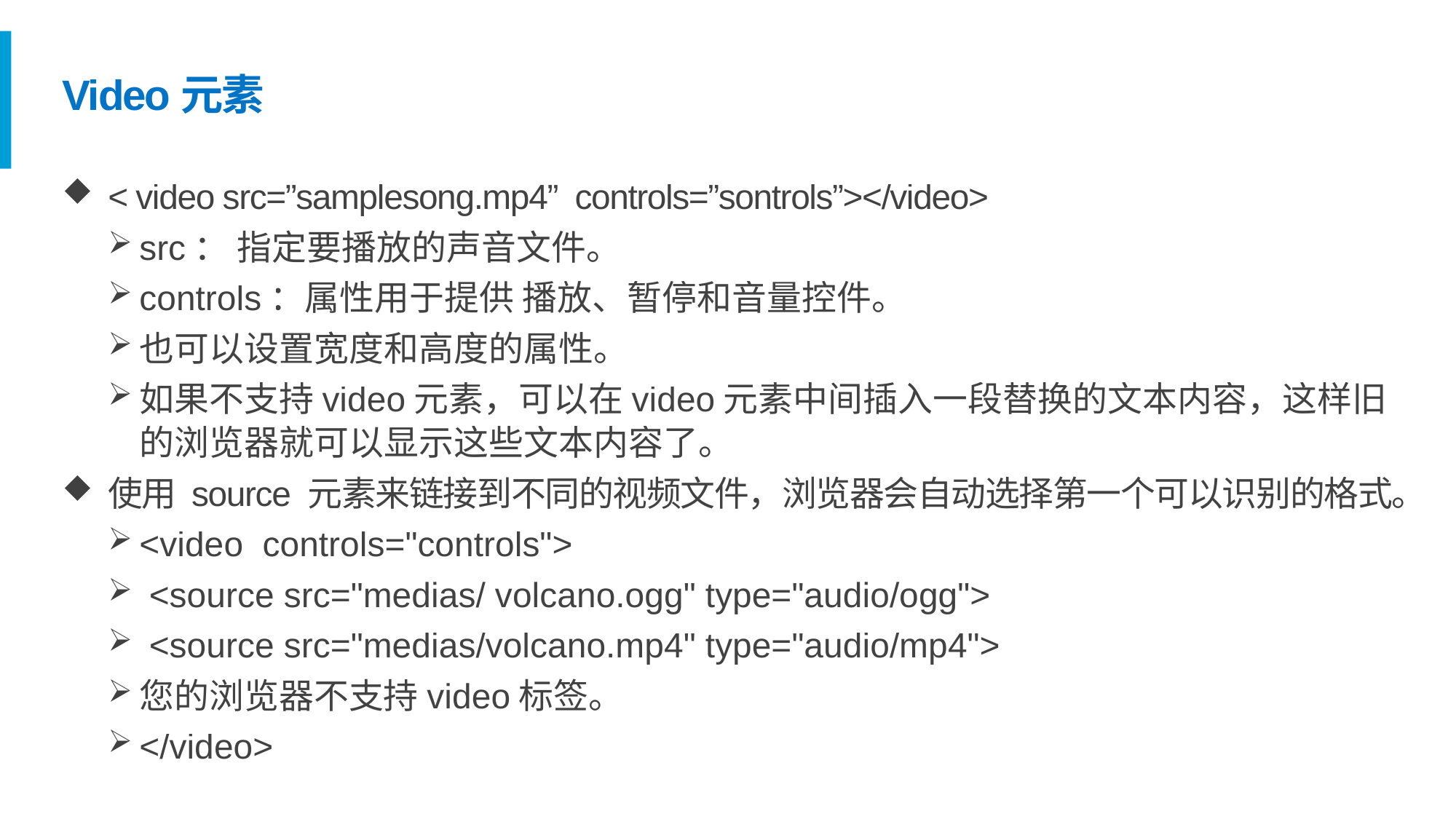

# Video元素
< video src=”samplesong.mp4”  controls=”sontrols”></video>
src： 指定要播放的声音文件。
controls：属性用于提供 播放、暂停和音量控件。
也可以设置宽度和高度的属性。
如果不支持video元素，可以在video元素中间插入一段替换的文本内容，这样旧的浏览器就可以显示这些文本内容了。
使用 source 元素来链接到不同的视频文件，浏览器会自动选择第一个可以识别的格式。
<video  controls="controls">
 <source src="medias/ volcano.ogg" type="audio/ogg">
 <source src="medias/volcano.mp4" type="audio/mp4">
您的浏览器不支持video标签。
</video>